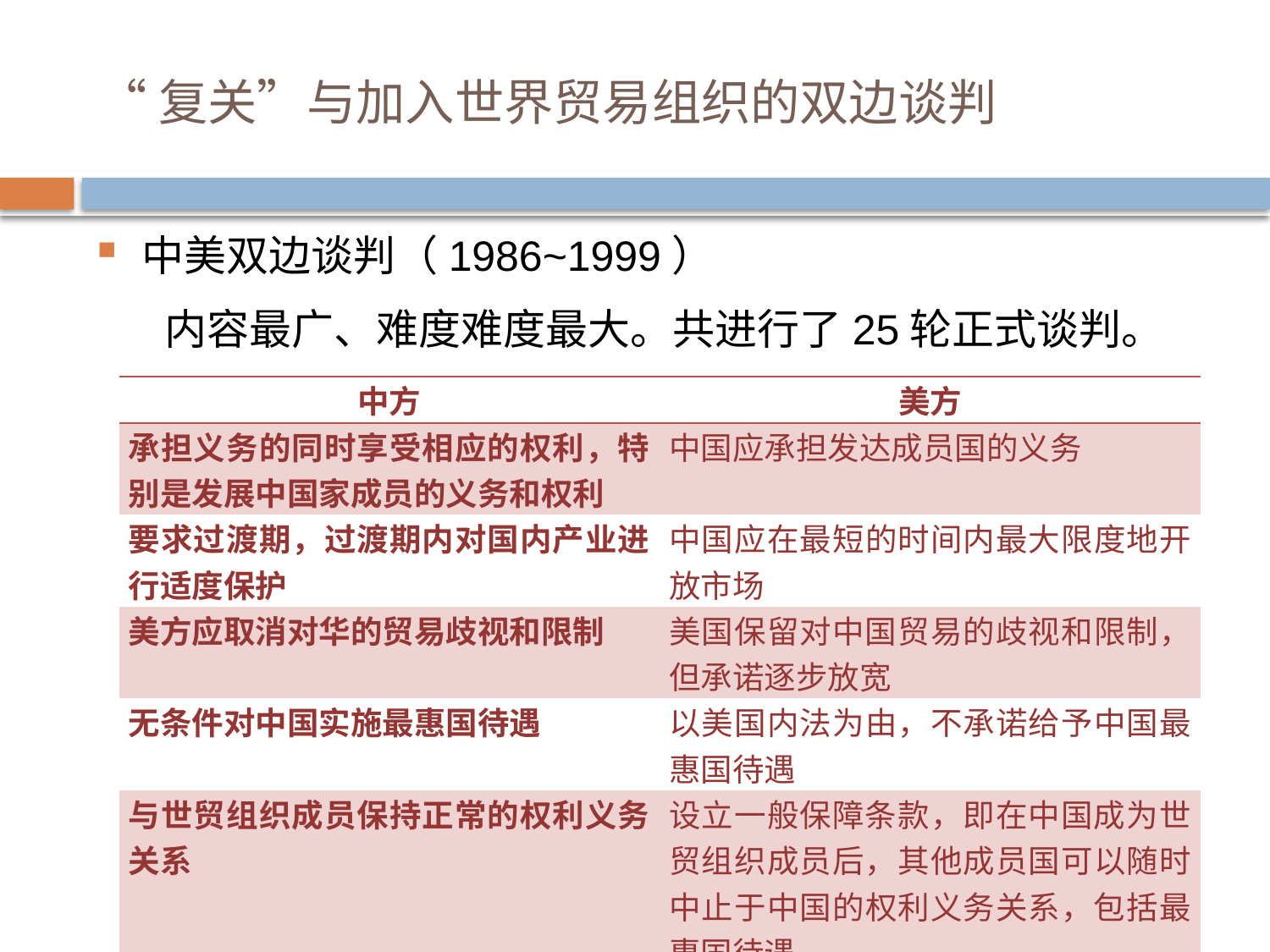

# “复关”与加入世界贸易组织的双边谈判
中美双边谈判（1986~1999）
      内容最广、难度难度最大。共进行了25轮正式谈判。
| 中方 | 美方 |
| --- | --- |
| 承担义务的同时享受相应的权利，特别是发展中国家成员的义务和权利 | 中国应承担发达成员国的义务 |
| 要求过渡期，过渡期内对国内产业进行适度保护 | 中国应在最短的时间内最大限度地开放市场 |
| 美方应取消对华的贸易歧视和限制 | 美国保留对中国贸易的歧视和限制，但承诺逐步放宽 |
| 无条件对中国实施最惠国待遇 | 以美国内法为由，不承诺给予中国最惠国待遇 |
| 与世贸组织成员保持正常的权利义务关系 | 设立一般保障条款，即在中国成为世贸组织成员后，其他成员国可以随时中止于中国的权利义务关系，包括最惠国待遇。 |